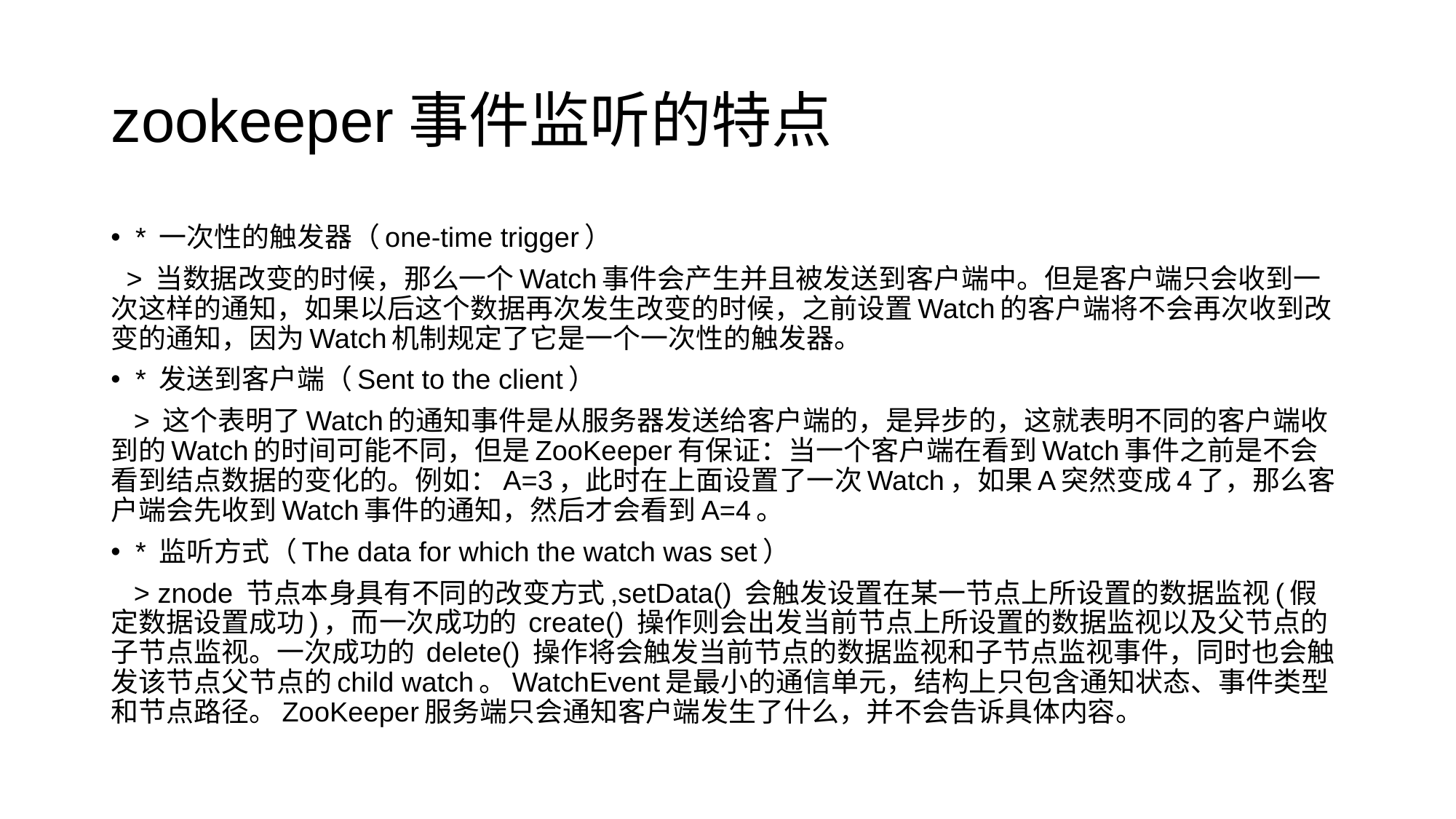

# zookeeper事件监听的特点
* 一次性的触发器（one-time trigger）
  > 当数据改变的时候，那么一个Watch事件会产生并且被发送到客户端中。但是客户端只会收到一次这样的通知，如果以后这个数据再次发生改变的时候，之前设置Watch的客户端将不会再次收到改变的通知，因为Watch机制规定了它是一个一次性的触发器。
* 发送到客户端（Sent to the client）
   > 这个表明了Watch的通知事件是从服务器发送给客户端的，是异步的，这就表明不同的客户端收到的Watch的时间可能不同，但是ZooKeeper有保证：当一个客户端在看到Watch事件之前是不会看到结点数据的变化的。例如：A=3，此时在上面设置了一次Watch，如果A突然变成4了，那么客户端会先收到Watch事件的通知，然后才会看到A=4。
* 监听方式（The data for which the watch was set）
   > znode 节点本身具有不同的改变方式,setData() 会触发设置在某一节点上所设置的数据监视(假定数据设置成功)，而一次成功的 create() 操作则会出发当前节点上所设置的数据监视以及父节点的子节点监视。一次成功的 delete() 操作将会触发当前节点的数据监视和子节点监视事件，同时也会触发该节点父节点的child watch。WatchEvent是最小的通信单元，结构上只包含通知状态、事件类型和节点路径。ZooKeeper服务端只会通知客户端发生了什么，并不会告诉具体内容。